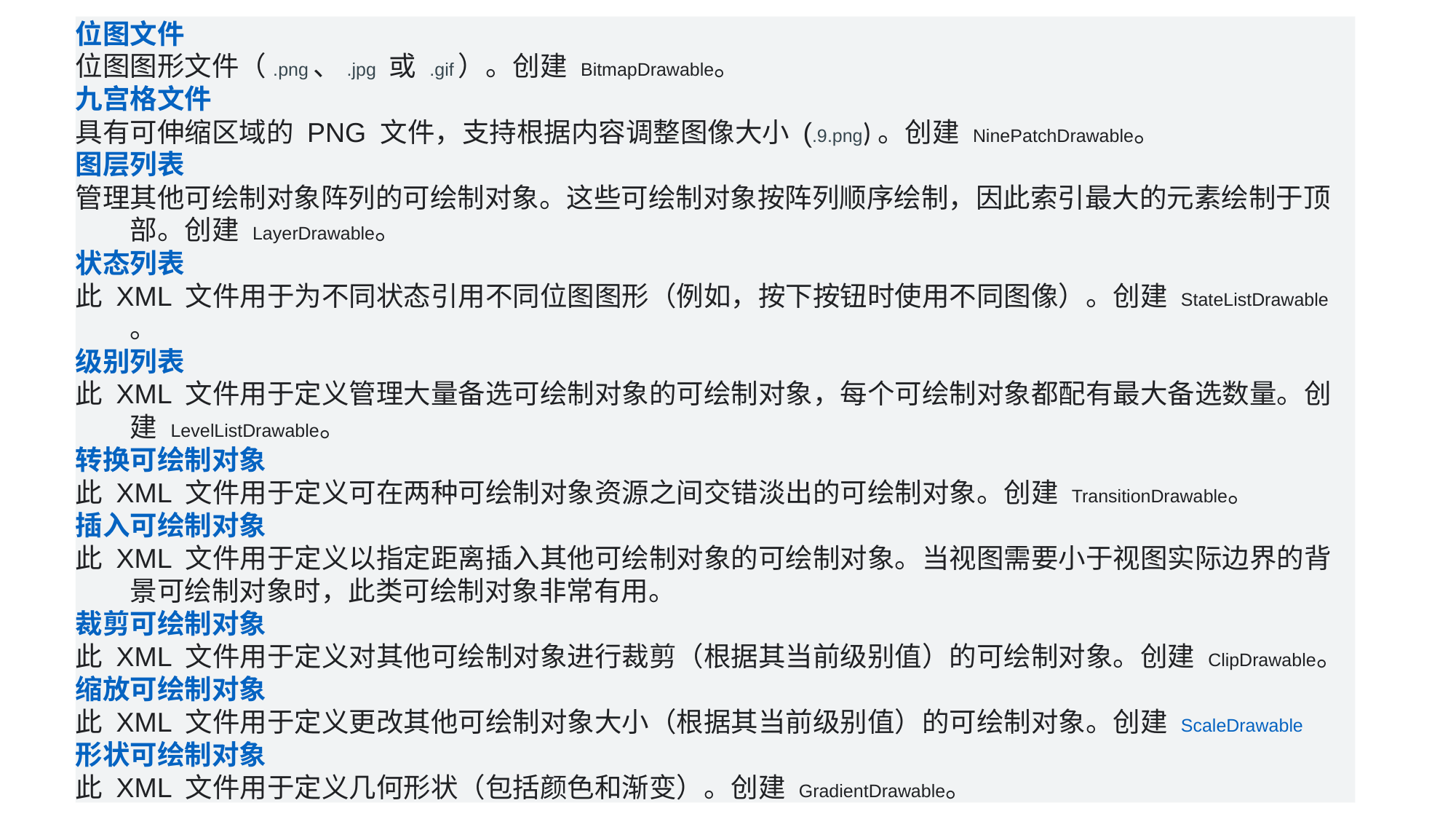

位图文件
位图图形文件（.png、.jpg 或 .gif）。创建 BitmapDrawable。
九宫格文件
具有可伸缩区域的 PNG 文件，支持根据内容调整图像大小 (.9.png)。创建 NinePatchDrawable。
图层列表
管理其他可绘制对象阵列的可绘制对象。这些可绘制对象按阵列顺序绘制，因此索引最大的元素绘制于顶部。创建 LayerDrawable。
状态列表
此 XML 文件用于为不同状态引用不同位图图形（例如，按下按钮时使用不同图像）。创建 StateListDrawable。
级别列表
此 XML 文件用于定义管理大量备选可绘制对象的可绘制对象，每个可绘制对象都配有最大备选数量。创建 LevelListDrawable。
转换可绘制对象
此 XML 文件用于定义可在两种可绘制对象资源之间交错淡出的可绘制对象。创建 TransitionDrawable。
插入可绘制对象
此 XML 文件用于定义以指定距离插入其他可绘制对象的可绘制对象。当视图需要小于视图实际边界的背景可绘制对象时，此类可绘制对象非常有用。
裁剪可绘制对象
此 XML 文件用于定义对其他可绘制对象进行裁剪（根据其当前级别值）的可绘制对象。创建 ClipDrawable。
缩放可绘制对象
此 XML 文件用于定义更改其他可绘制对象大小（根据其当前级别值）的可绘制对象。创建 ScaleDrawable
形状可绘制对象
此 XML 文件用于定义几何形状（包括颜色和渐变）。创建 GradientDrawable。
#